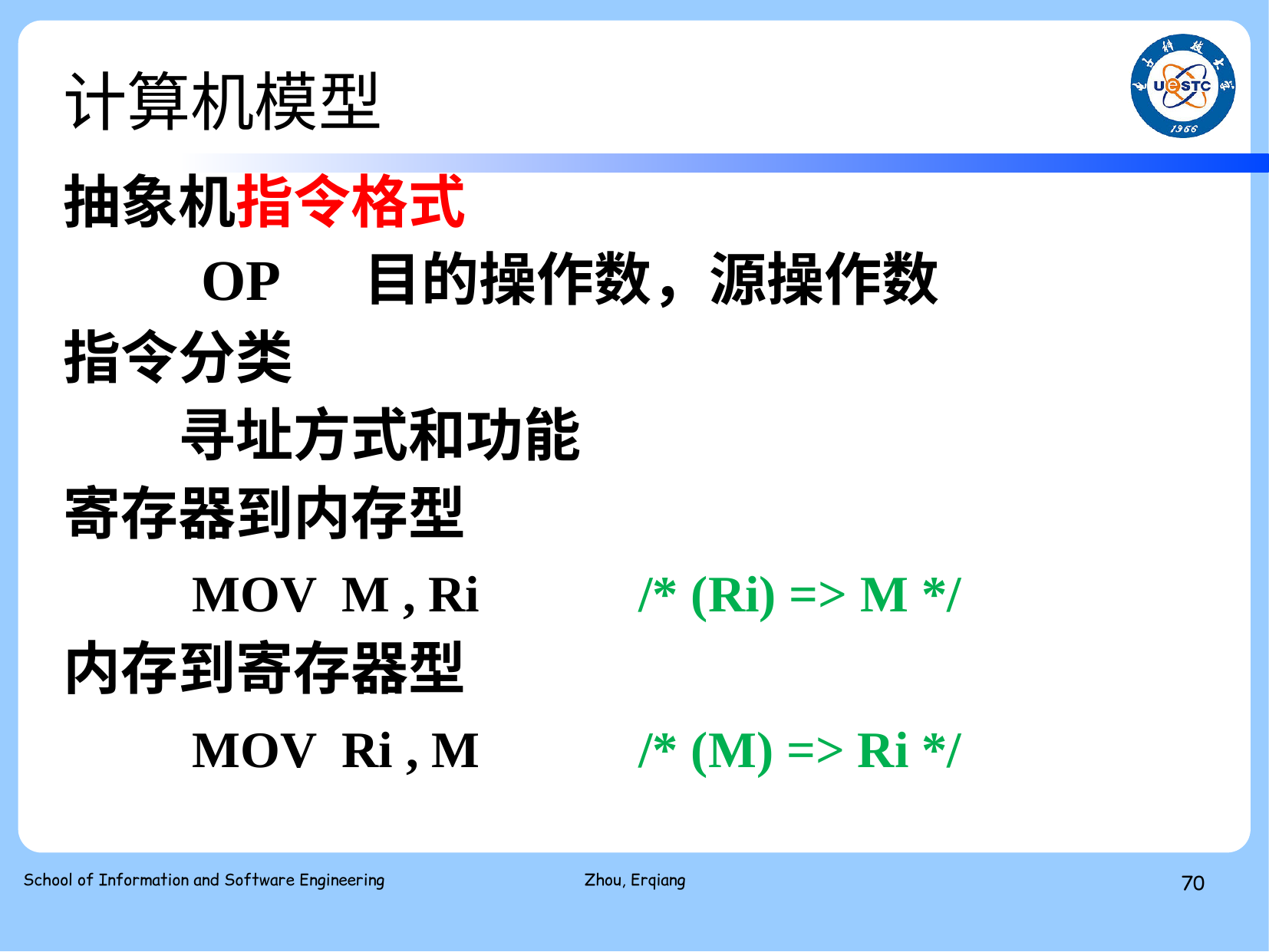

# 计算机模型
抽象机指令格式
    OP  目的操作数，源操作数
指令分类
　　寻址方式和功能
寄存器到内存型
　　MOV  M , Ri 		/* (Ri) => M */
内存到寄存器型
　　MOV  Ri , M 		/* (M) => Ri */
 School of Information and Software Engineering
Zhou, Erqiang
70